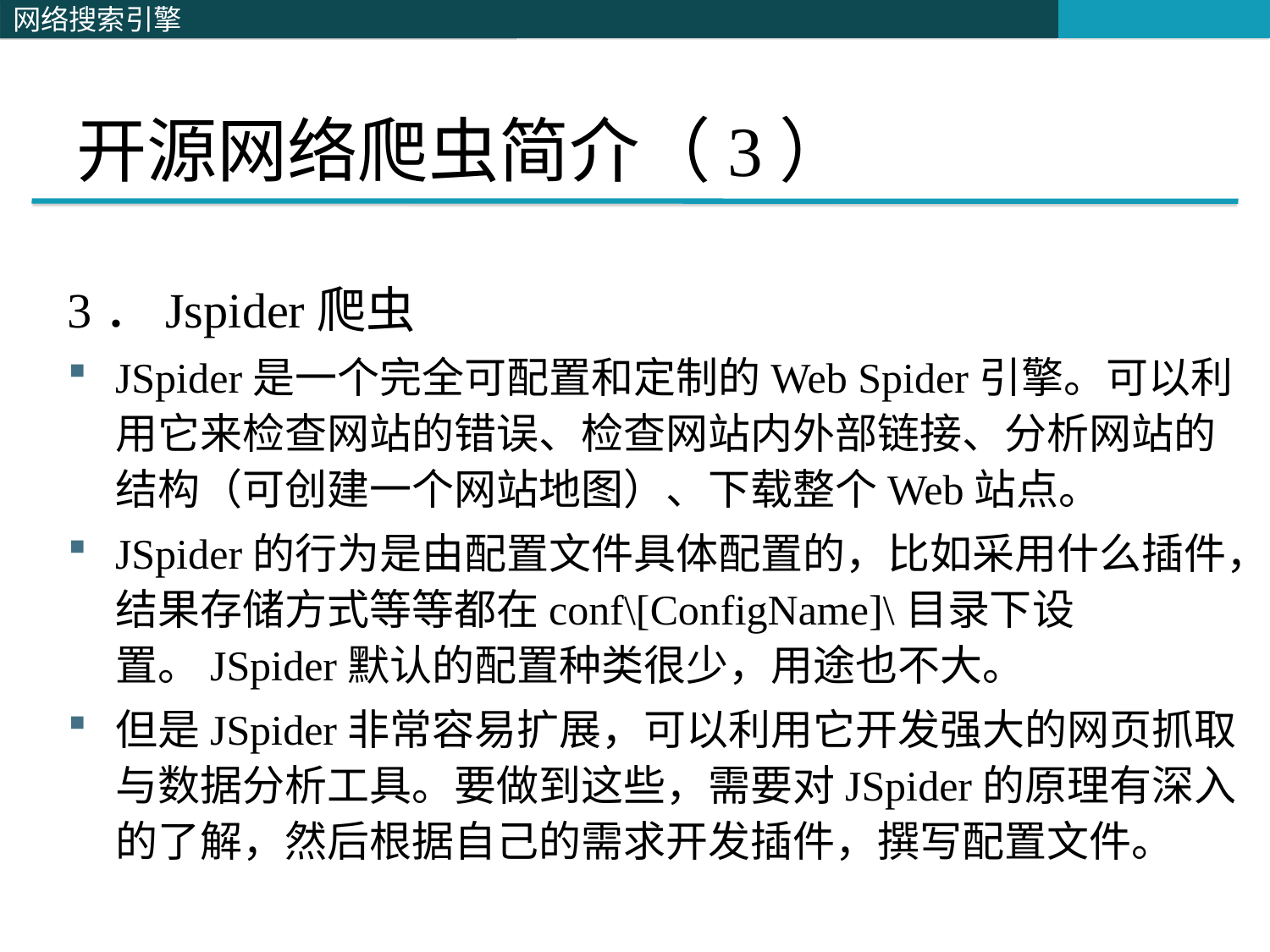

# 开源网络爬虫简介（3）
3．Jspider爬虫
JSpider是一个完全可配置和定制的Web Spider引擎。可以利用它来检查网站的错误、检查网站内外部链接、分析网站的结构（可创建一个网站地图）、下载整个Web站点。
JSpider的行为是由配置文件具体配置的，比如采用什么插件，结果存储方式等等都在conf\[ConfigName]\目录下设置。JSpider默认的配置种类很少，用途也不大。
但是JSpider非常容易扩展，可以利用它开发强大的网页抓取与数据分析工具。要做到这些，需要对JSpider的原理有深入的了解，然后根据自己的需求开发插件，撰写配置文件。